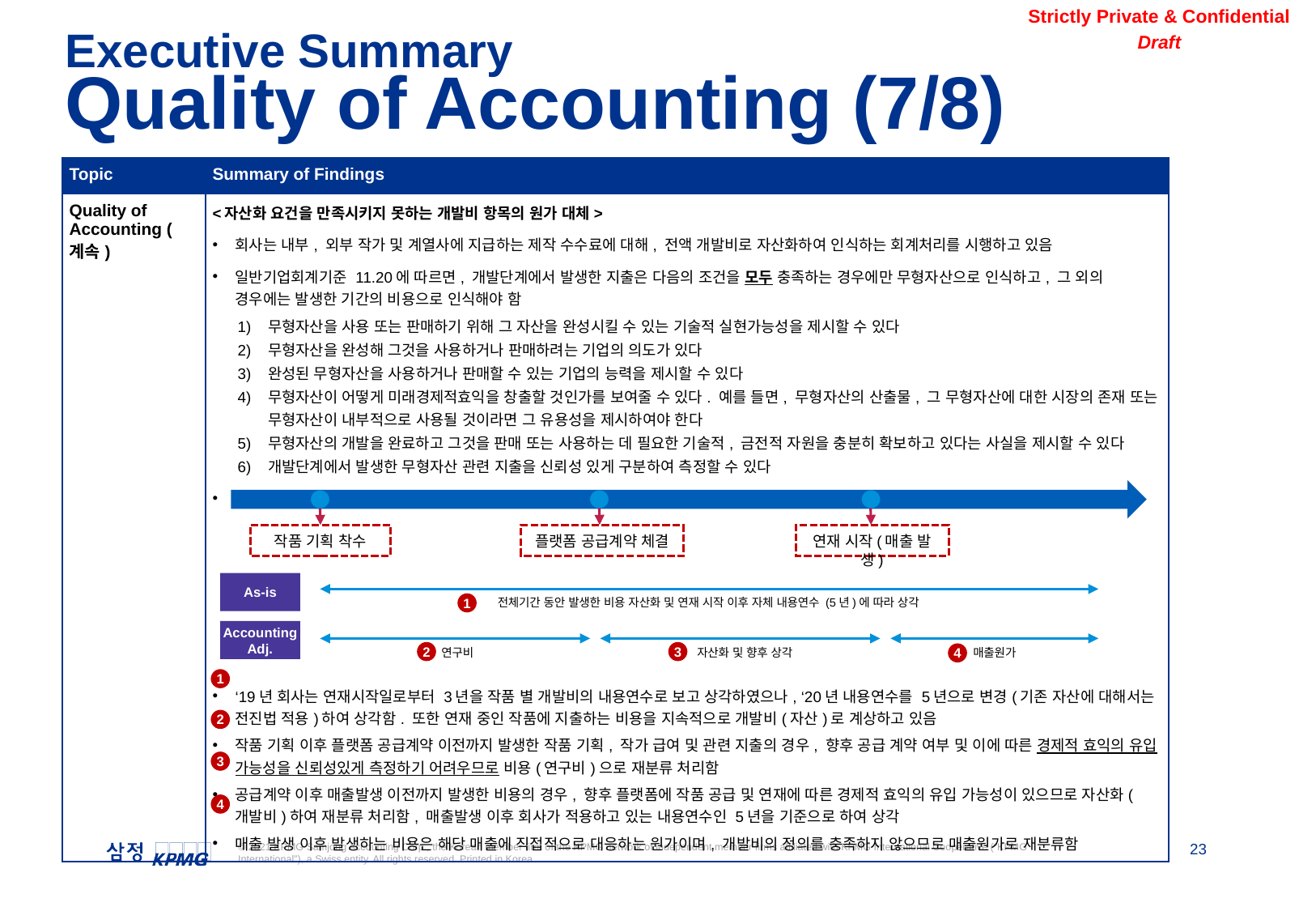

Executive Summary
Quality of Accounting (7/8)
| Topic | Summary of Findings |
| --- | --- |
| Quality of Accounting (계속) | <자산화 요건을 만족시키지 못하는 개발비 항목의 원가 대체> 회사는 내부, 외부 작가 및 계열사에 지급하는 제작 수수료에 대해, 전액 개발비로 자산화하여 인식하는 회계처리를 시행하고 있음 일반기업회계기준 11.20에 따르면, 개발단계에서 발생한 지출은 다음의 조건을 모두 충족하는 경우에만 무형자산으로 인식하고, 그 외의 경우에는 발생한 기간의 비용으로 인식해야 함 무형자산을 사용 또는 판매하기 위해 그 자산을 완성시킬 수 있는 기술적 실현가능성을 제시할 수 있다 무형자산을 완성해 그것을 사용하거나 판매하려는 기업의 의도가 있다 완성된 무형자산을 사용하거나 판매할 수 있는 기업의 능력을 제시할 수 있다 무형자산이 어떻게 미래경제적효익을 창출할 것인가를 보여줄 수 있다. 예를 들면, 무형자산의 산출물, 그 무형자산에 대한 시장의 존재 또는 무형자산이 내부적으로 사용될 것이라면 그 유용성을 제시하여야 한다 무형자산의 개발을 완료하고 그것을 판매 또는 사용하는 데 필요한 기술적, 금전적 자원을 충분히 확보하고 있다는 사실을 제시할 수 있다 개발단계에서 발생한 무형자산 관련 지출을 신뢰성 있게 구분하여 측정할 수 있다 상기 기준에 의거, 기존 회사의 회계처리로 전액 인식된 개발비를 아래의 Timeline에 따라 다음과 같이 재분류하였음 ‘19년 회사는 연재시작일로부터 3년을 작품 별 개발비의 내용연수로 보고 상각하였으나, ‘20년 내용연수를 5년으로 변경(기존 자산에 대해서는 전진법 적용)하여 상각함. 또한 연재 중인 작품에 지출하는 비용을 지속적으로 개발비(자산)로 계상하고 있음 작품 기획 이후 플랫폼 공급계약 이전까지 발생한 작품 기획, 작가 급여 및 관련 지출의 경우, 향후 공급 계약 여부 및 이에 따른 경제적 효익의 유입 가능성을 신뢰성있게 측정하기 어려우므로 비용(연구비)으로 재분류 처리함 공급계약 이후 매출발생 이전까지 발생한 비용의 경우, 향후 플랫폼에 작품 공급 및 연재에 따른 경제적 효익의 유입 가능성이 있으므로 자산화(개발비)하여 재분류 처리함, 매출발생 이후 회사가 적용하고 있는 내용연수인 5년을 기준으로 하여 상각 매출 발생 이후 발생하는 비용은 해당 매출에 직접적으로 대응하는 원가이며, 개발비의 정의를 충족하지 않으므로 매출원가로 재분류함 |

작품 기획 착수
플랫폼 공급계약 체결
연재 시작(매출 발생)
As-is
1
전체기간 동안 발생한 비용 자산화 및 연재 시작 이후 자체 내용연수 (5년)에 따라 상각
Accounting Adj.
2
3
4
연구비
자산화 및 향후 상각
매출원가
1
2
3
4